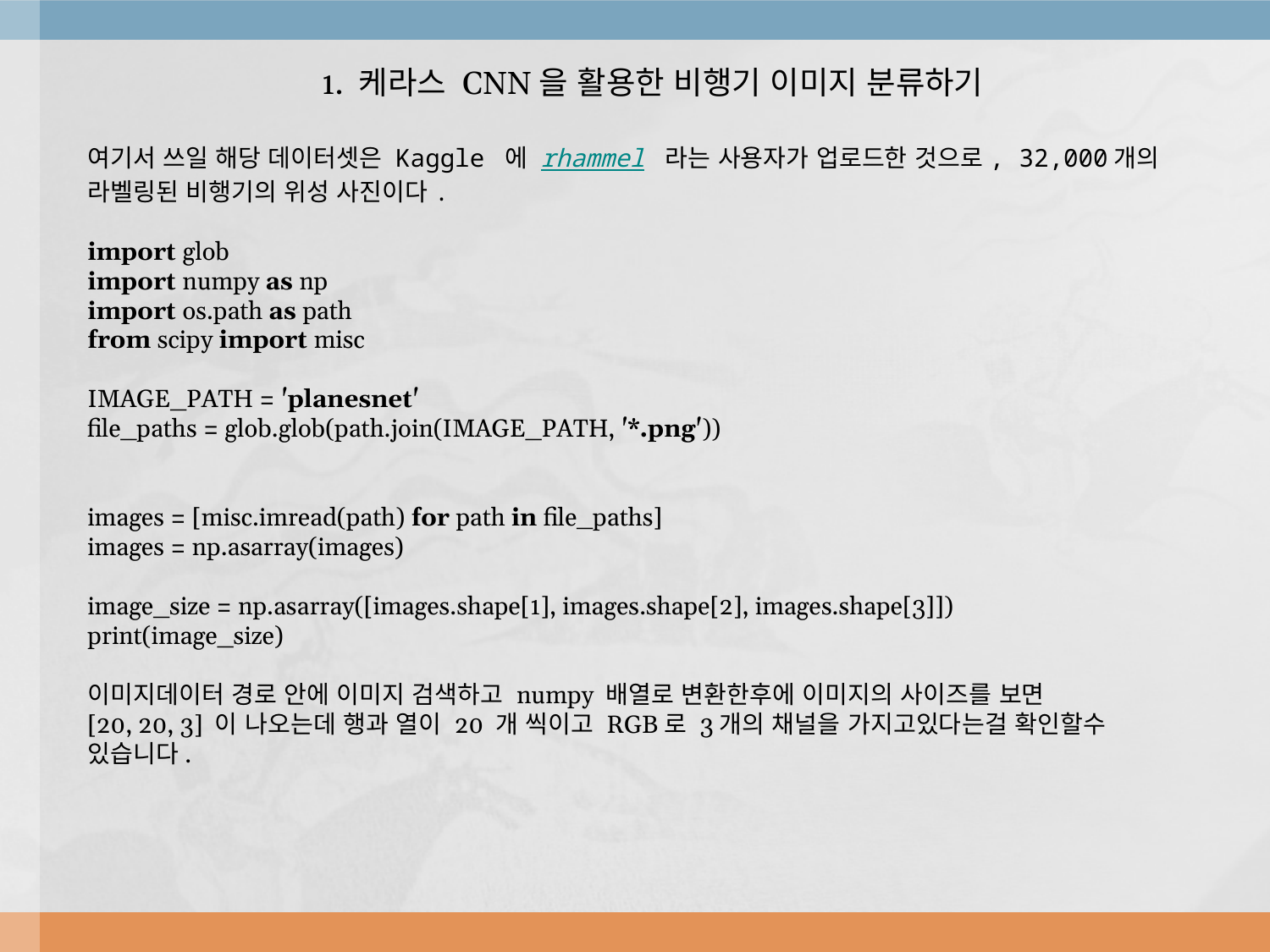

1. 케라스 CNN을 활용한 비행기 이미지 분류하기
여기서 쓰일 해당 데이터셋은 Kaggle 에 rhammel 라는 사용자가 업로드한 것으로, 32,000개의 라벨링된 비행기의 위성 사진이다.
import glob
import numpy as np
import os.path as path
from scipy import misc
IMAGE_PATH = 'planesnet'
file_paths = glob.glob(path.join(IMAGE_PATH, '*.png'))
images = [misc.imread(path) for path in file_paths]
images = np.asarray(images)
image_size = np.asarray([images.shape[1], images.shape[2], images.shape[3]])
print(image_size)

이미지데이터 경로 안에 이미지 검색하고 numpy 배열로 변환한후에 이미지의 사이즈를 보면
[20, 20, 3] 이 나오는데 행과 열이 20 개 씩이고 RGB로 3개의 채널을 가지고있다는걸 확인할수 있습니다.